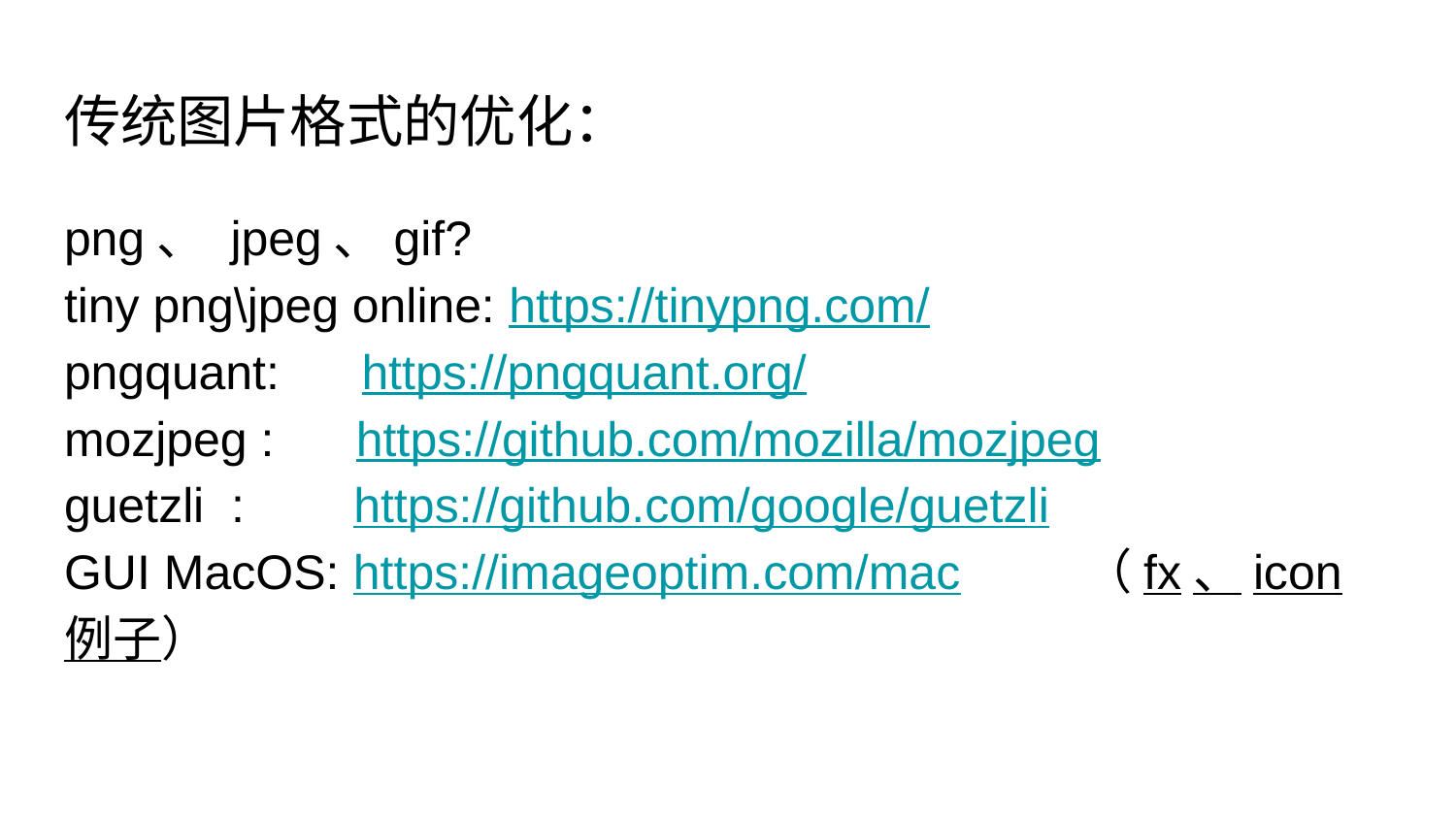

# 传统图片格式的优化：

png、 jpeg、gif?
tiny png\jpeg online: https://tinypng.com/
pngquant:      https://pngquant.org/
mozjpeg :      https://github.com/mozilla/mozjpeg
guetzli  :        https://github.com/google/guetzli
GUI MacOS: https://imageoptim.com/mac	（fx、icon例子）